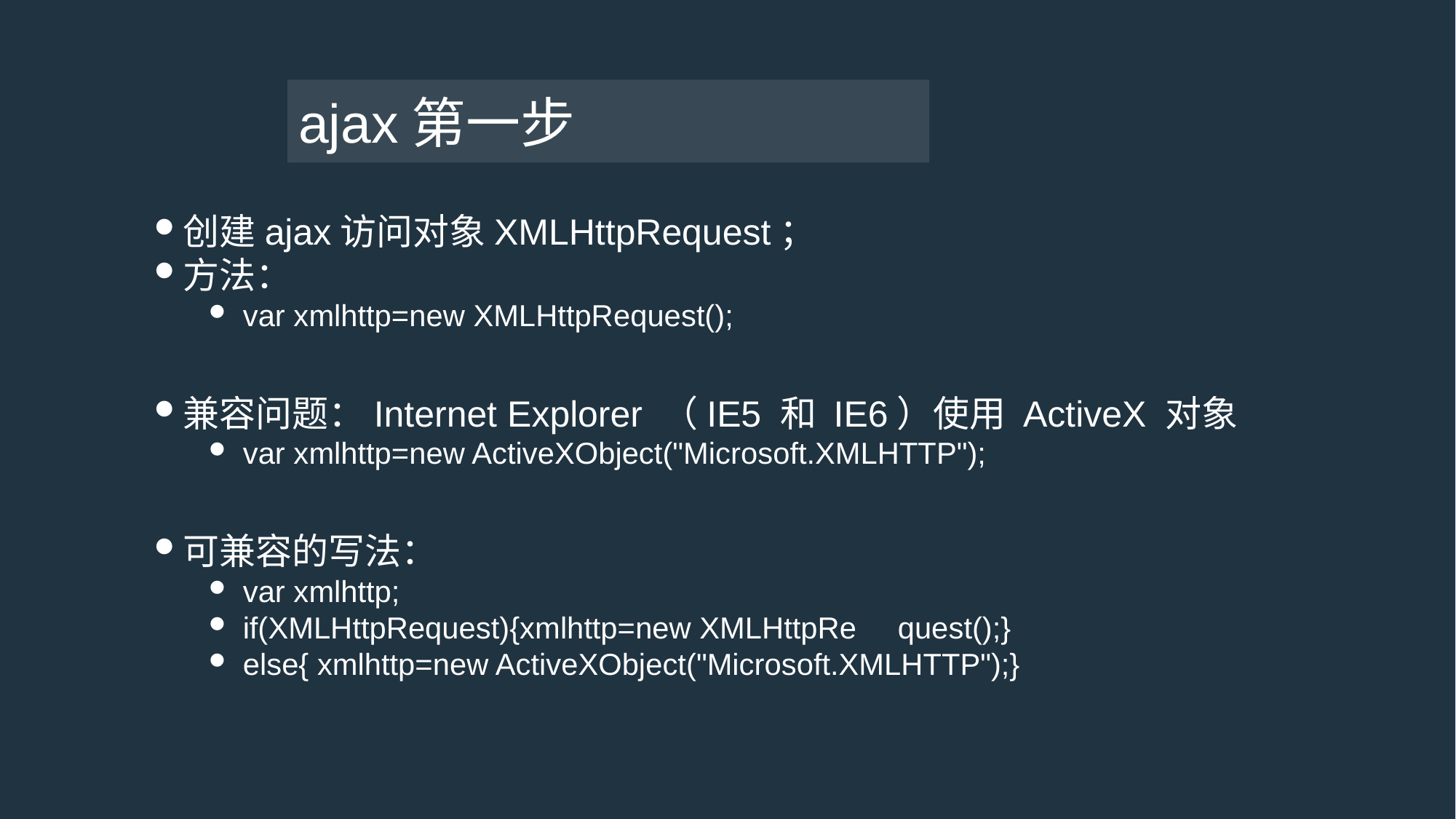

# ajax第一步
创建ajax访问对象XMLHttpRequest；
方法：
var xmlhttp=new XMLHttpRequest();

兼容问题：Internet Explorer （IE5 和 IE6）使用 ActiveX 对象
var xmlhttp=new ActiveXObject("Microsoft.XMLHTTP");

可兼容的写法：
var xmlhttp;
if(XMLHttpRequest){xmlhttp=new XMLHttpRe	quest();}
else{ xmlhttp=new ActiveXObject("Microsoft.XMLHTTP");}